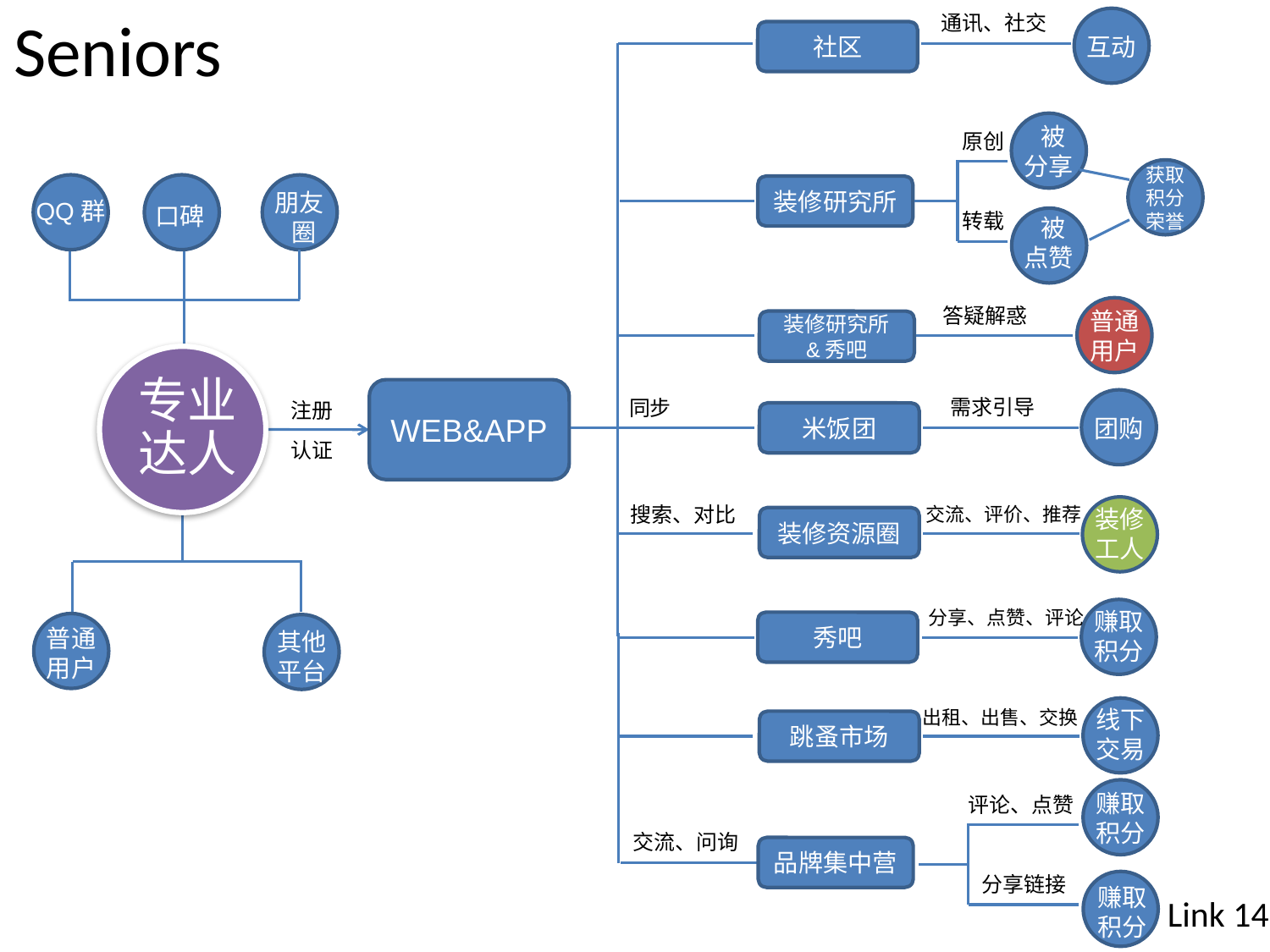

Seniors
通讯、社交

互动
社区

  被
分享
原创
获取
积分
荣誉

QQ群

口碑

朋友
  圈
装修研究所
转载
  被
点赞

答疑解惑

普通
用户
装修研究所
&秀吧

专业达人
WEB&APP
需求引导
同步

团购
注册
米饭团
认证
搜索、对比
交流、评价、推荐

装修
工人
装修资源圈
分享、点赞、评论

赚取
积分
秀吧

普通
用户

其他
平台

线下
交易
出租、出售、交换
跳蚤市场

赚取
积分
评论、点赞
交流、问询
品牌集中营
分享链接

赚取
积分
Link 14